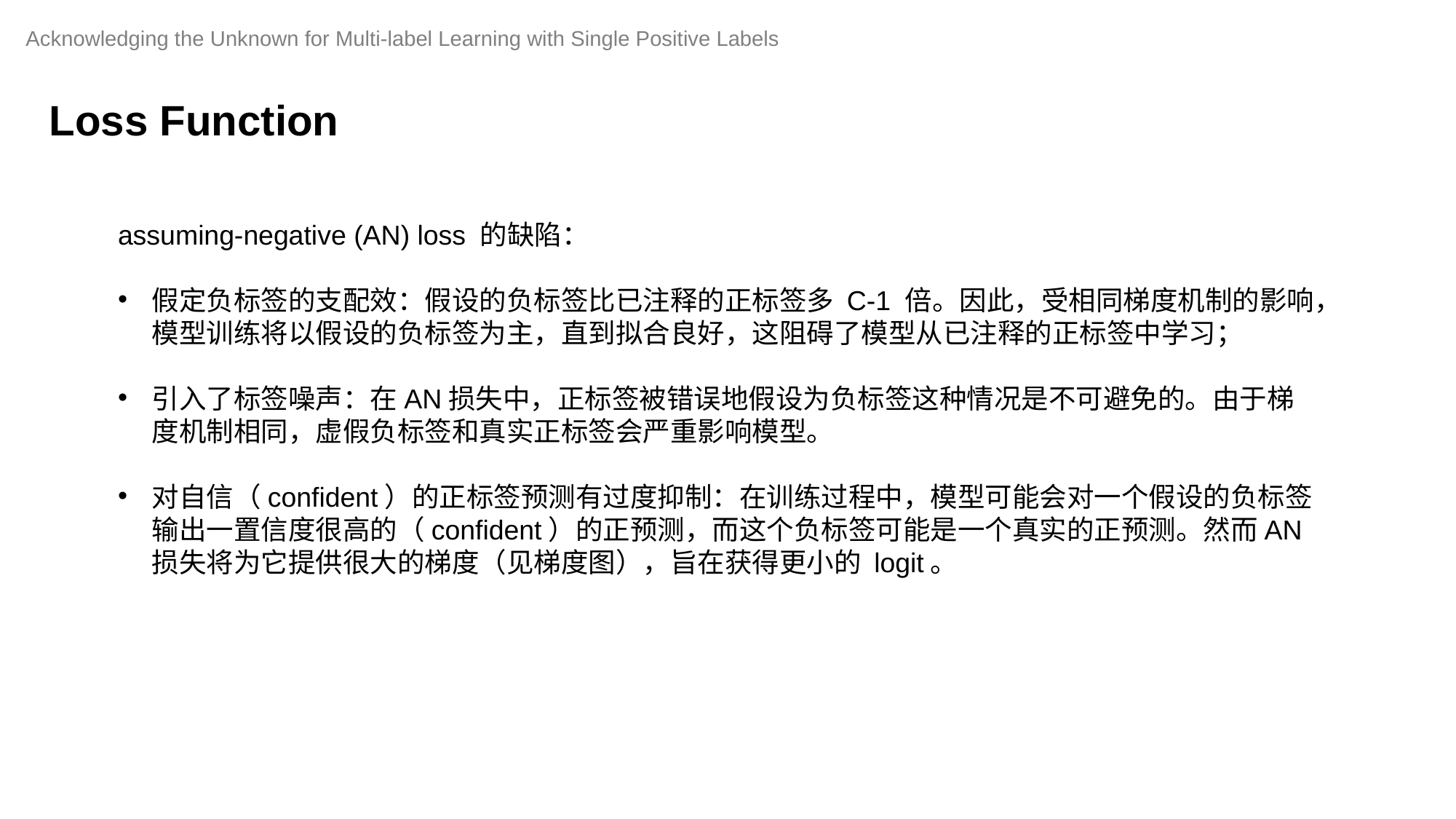

Acknowledging the Unknown for Multi-label Learning with Single Positive Labels
Loss Function
assuming-negative (AN) loss 的缺陷：

假定负标签的支配效：假设的负标签比已注释的正标签多 C-1 倍。因此，受相同梯度机制的影响，模型训练将以假设的负标签为主，直到拟合良好，这阻碍了模型从已注释的正标签中学习；

引入了标签噪声：在AN损失中，正标签被错误地假设为负标签这种情况是不可避免的。由于梯度机制相同，虚假负标签和真实正标签会严重影响模型。

对自信（confident）的正标签预测有过度抑制：在训练过程中，模型可能会对一个假设的负标签输出一置信度很高的（confident）的正预测，而这个负标签可能是一个真实的正预测。然而AN 损失将为它提供很大的梯度（见梯度图），旨在获得更小的 logit。